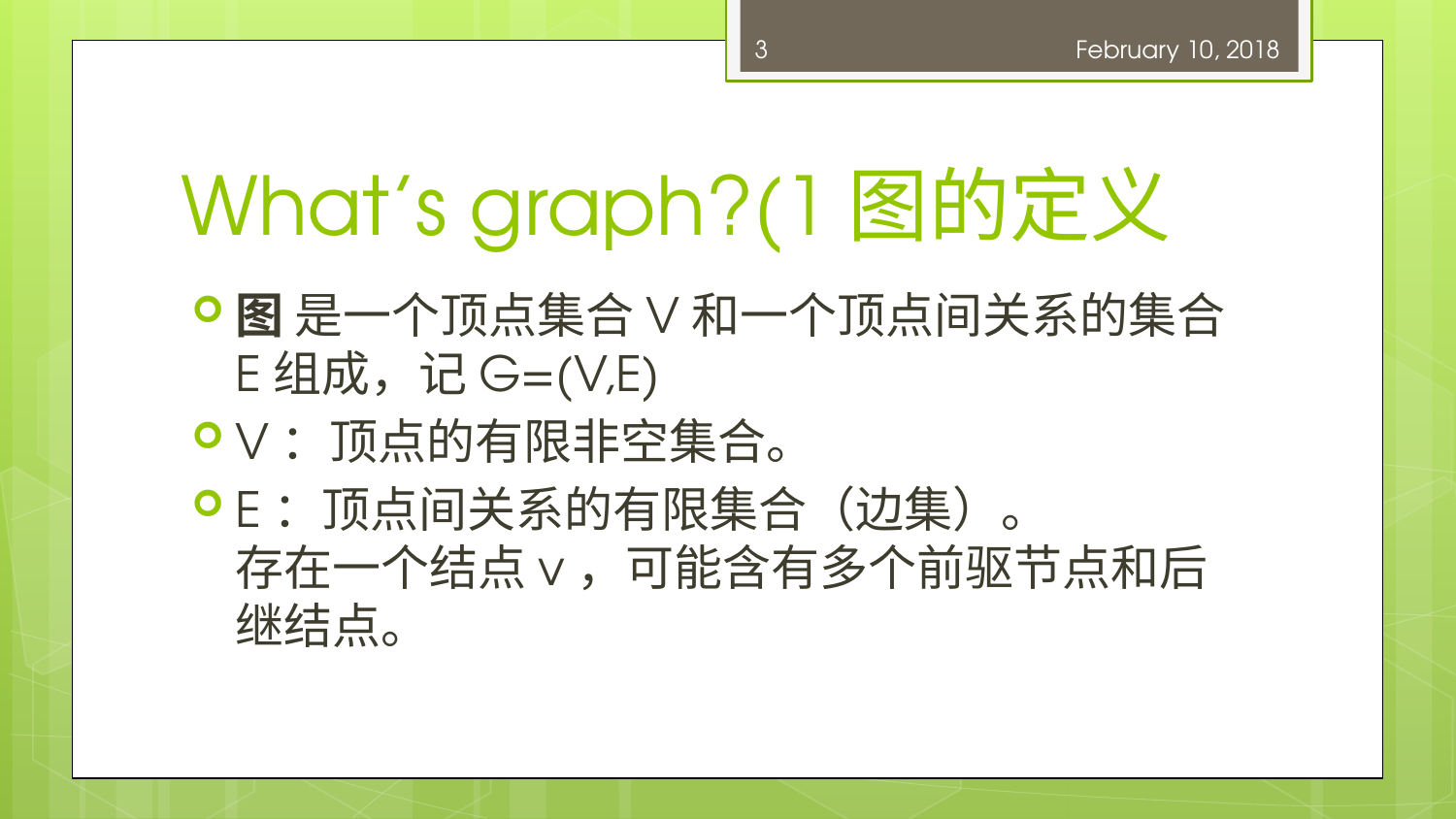

3
February 10, 2018
# What’s graph?(1图的定义
图 是一个顶点集合V和一个顶点间关系的集合E组成，记G=(V,E)
V：顶点的有限非空集合。
E：顶点间关系的有限集合（边集）。 
存在一个结点v，可能含有多个前驱节点和后继结点。